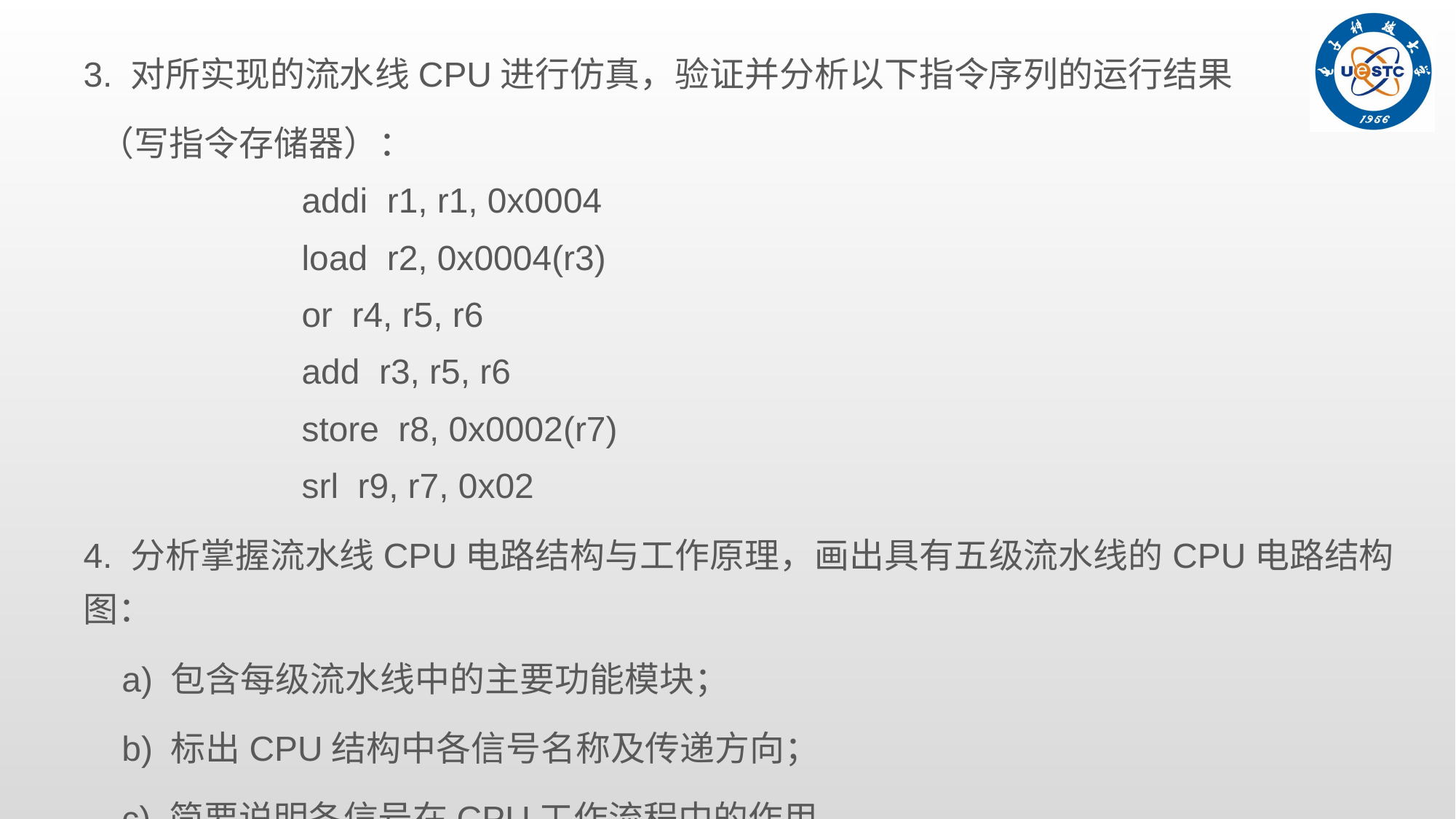

3. 对所实现的流水线CPU进行仿真，验证并分析以下指令序列的运行结果
 （写指令存储器）：
		addi  r1, r1, 0x0004
		load  r2, 0x0004(r3)
		or  r4, r5, r6
		add  r3, r5, r6
		store  r8, 0x0002(r7)
		srl  r9, r7, 0x02
4. 分析掌握流水线CPU电路结构与工作原理，画出具有五级流水线的CPU电路结构图：
    a) 包含每级流水线中的主要功能模块；
    b) 标出CPU结构中各信号名称及传递方向；
    c) 简要说明各信号在CPU工作流程中的作用。